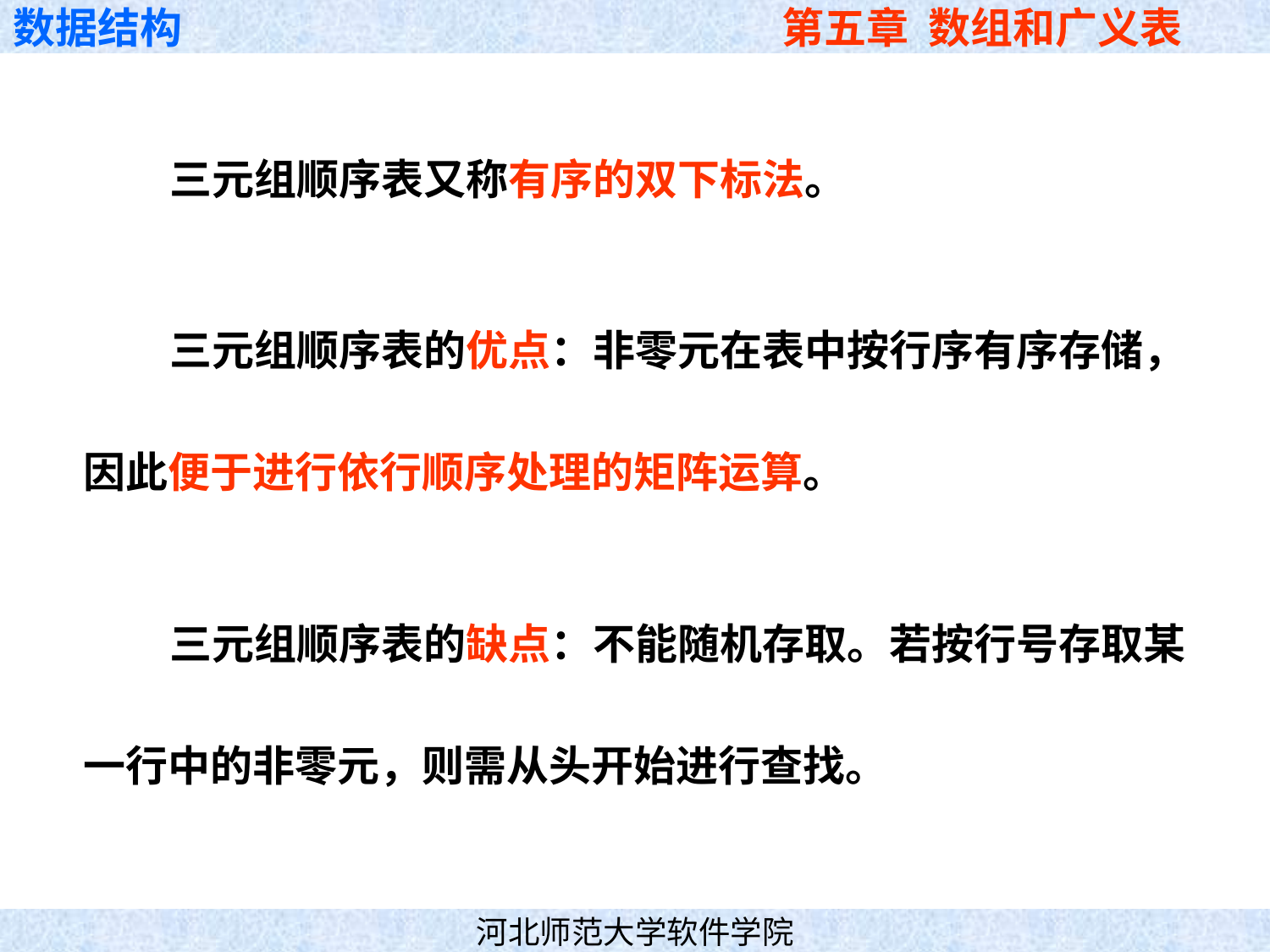

三元组顺序表又称有序的双下标法。
        三元组顺序表的优点：非零元在表中按行序有序存储，因此便于进行依行顺序处理的矩阵运算。
        三元组顺序表的缺点：不能随机存取。若按行号存取某
一行中的非零元，则需从头开始进行查找。